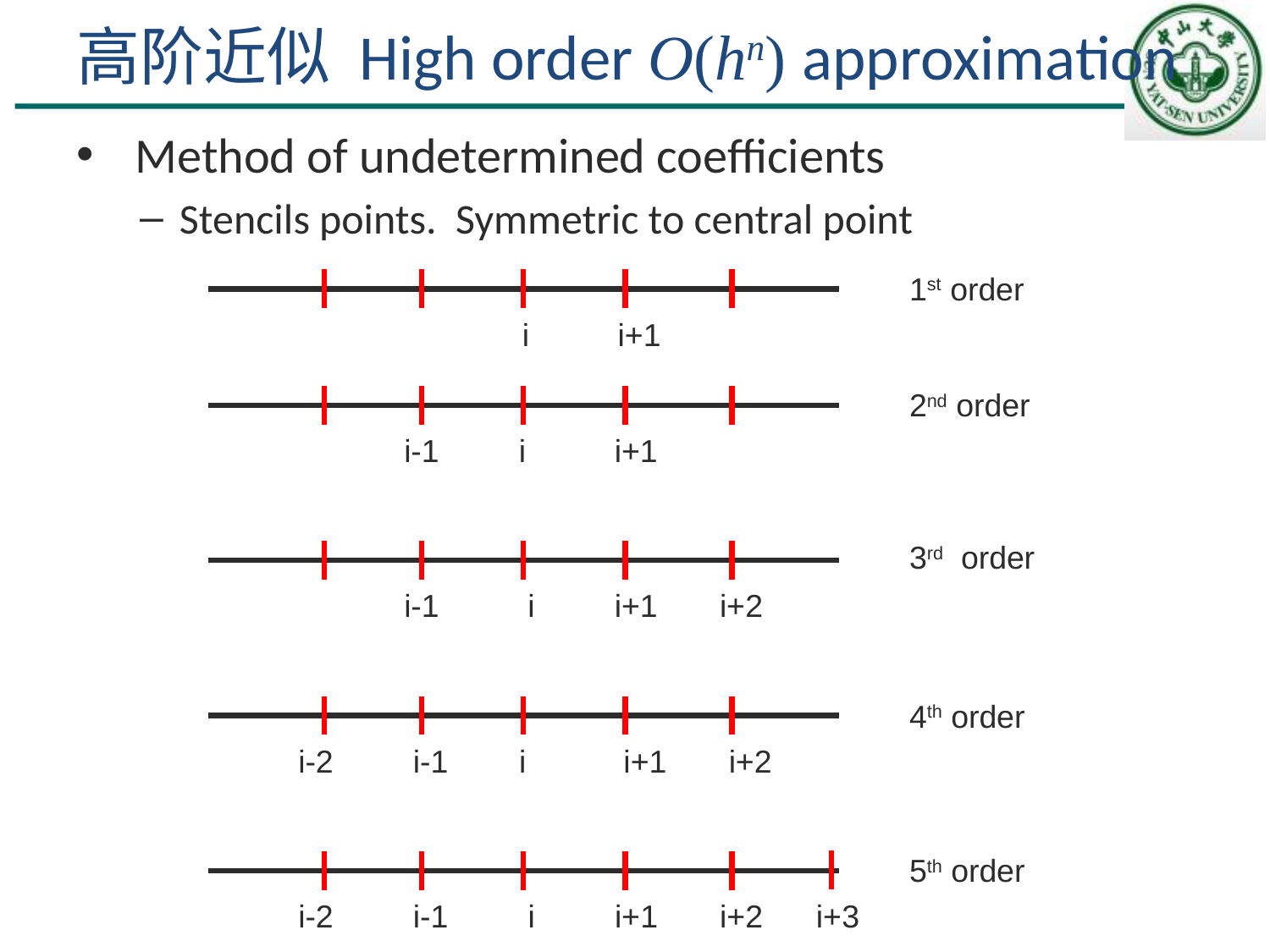

# 高阶近似 High order O(hn) approximation
 Method of undetermined coefficients
Stencils points.  Symmetric to central point

1st order
             	            i          i+1
2nd order
             i-1         i          i+1
3rd  order
             i-1          i         i+1       i+2
4th order
i-2         i-1        i           i+1       i+2
5th order
i-2         i-1         i         i+1       i+2      i+3